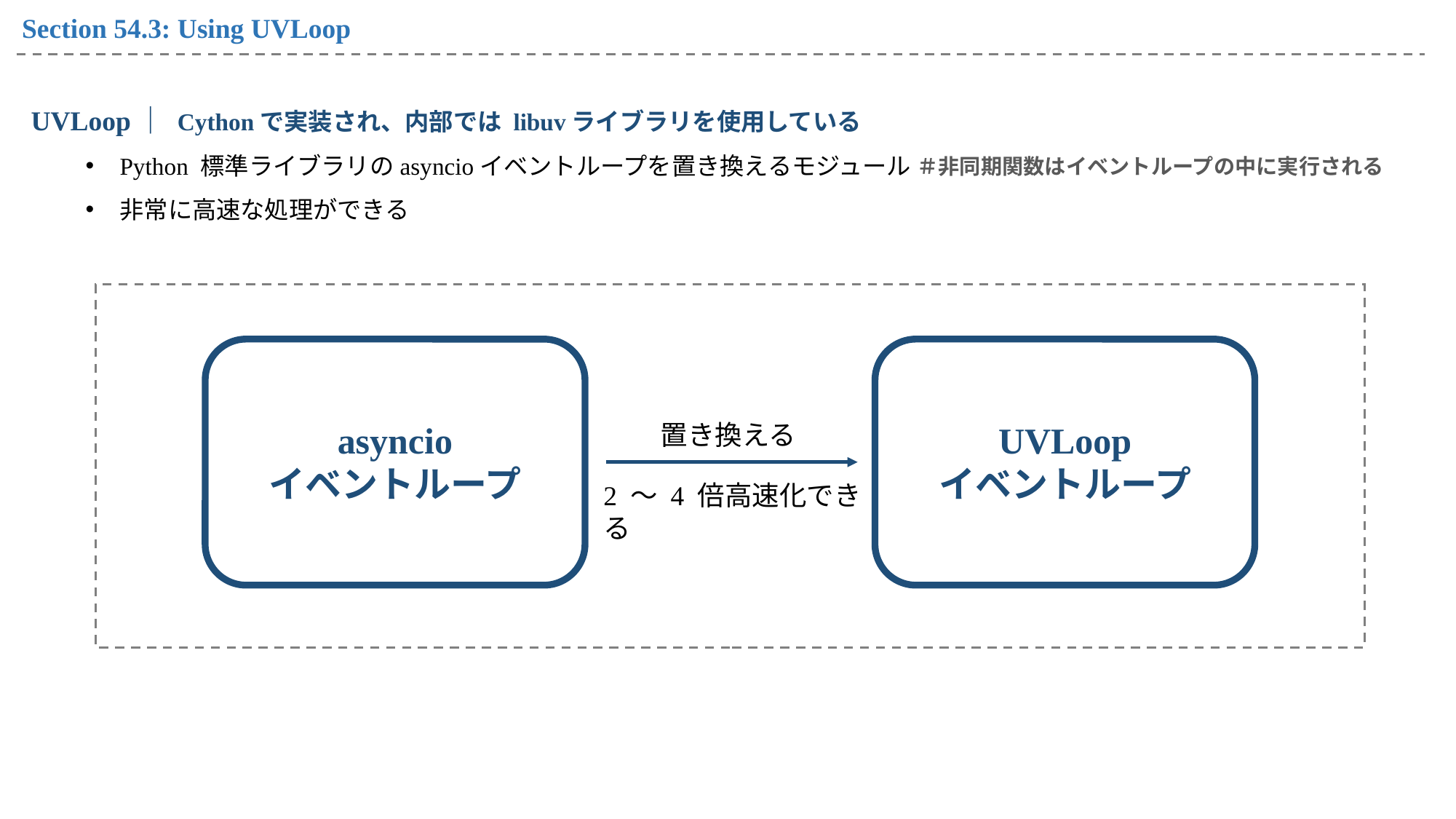

Section 54.3: Using UVLoop
UVLoop｜ Cythonで実装され、内部では libuvライブラリを使用している
Python 標準ライブラリのasyncioイベントループを置き換えるモジュール
非常に高速な処理ができる
＃非同期関数はイベントループの中に実行される

asyncio
イベントループ
置き換える
UVLoop
イベントループ
2 ～ 4 倍高速化できる